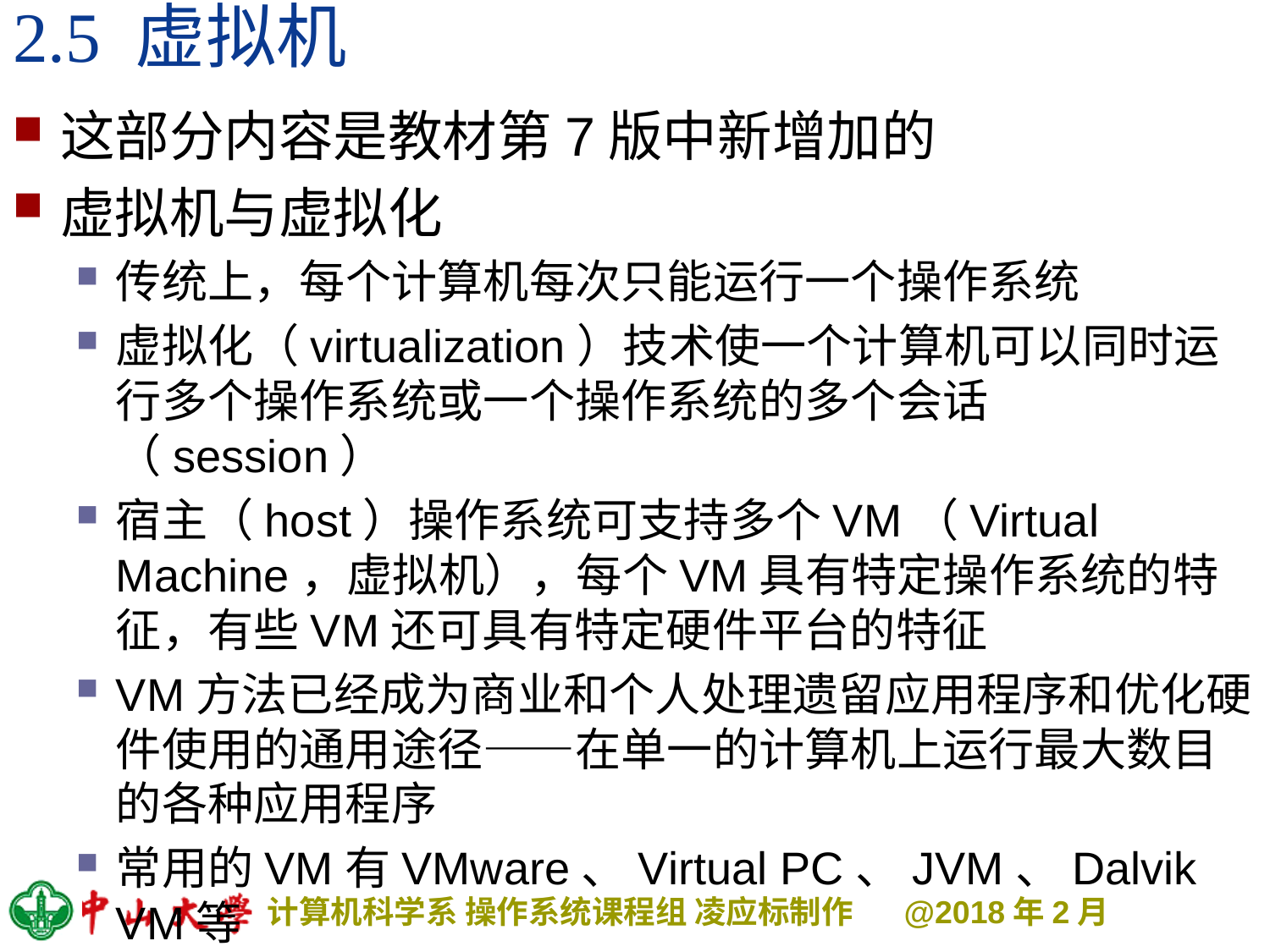

# 2.5 虚拟机
这部分内容是教材第7版中新增加的
虚拟机与虚拟化
传统上，每个计算机每次只能运行一个操作系统
虚拟化（virtualization）技术使一个计算机可以同时运行多个操作系统或一个操作系统的多个会话（session）
宿主（host）操作系统可支持多个VM（Virtual Machine，虚拟机），每个VM具有特定操作系统的特征，有些VM还可具有特定硬件平台的特征
VM方法已经成为商业和个人处理遗留应用程序和优化硬件使用的通用途径——在单一的计算机上运行最大数目的各种应用程序
常用的VM有VMware、Virtual PC、JVM、Dalvik VM等